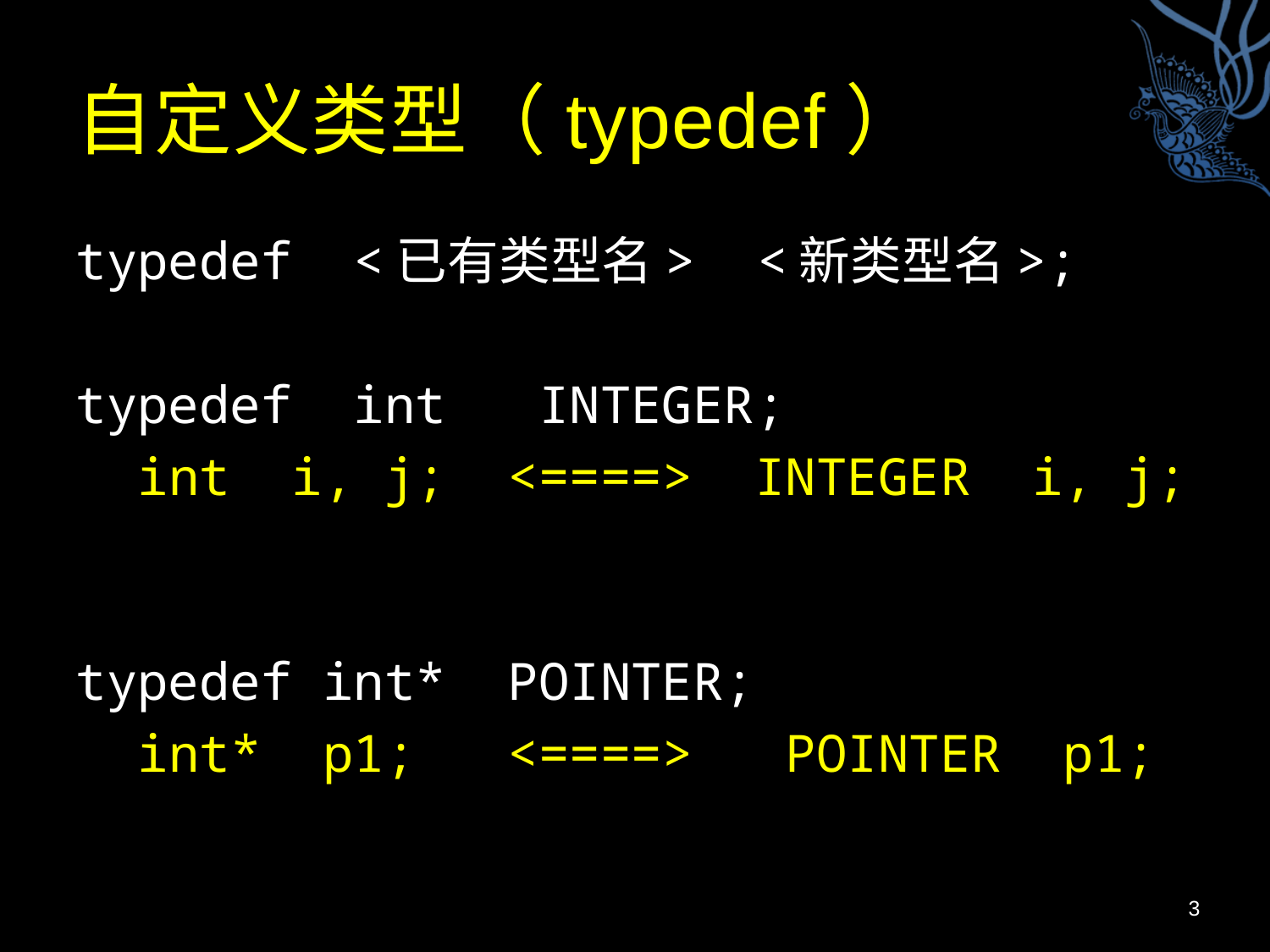

# 自定义类型（typedef）
typedef  <已有类型名>  <新类型名>;

typedef  int   INTEGER;
  int  i, j;  <====>  INTEGER  i, j;

typedef int*  POINTER;
  int*  p1;   <====>   POINTER  p1;
3